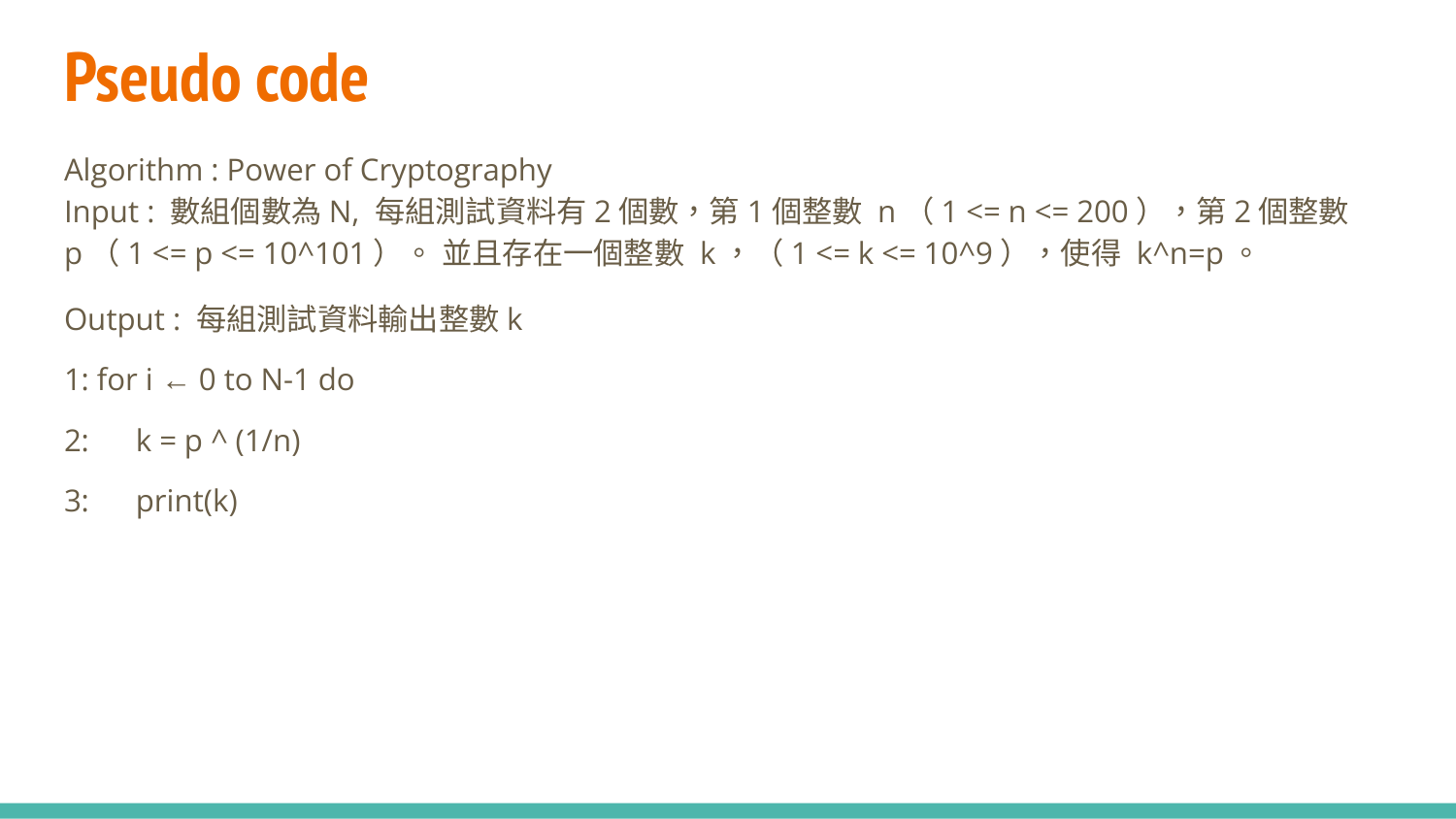

# Pseudo code
Algorithm : Power of Cryptography
Input : 數組個數為N, 每組測試資料有2個數，第1個整數 n（1 <= n <= 200），第2個整數 p（1 <= p <= 10^101）。 並且存在一個整數 k，（1 <= k <= 10^9），使得 k^n=p。
Output : 每組測試資料輸出整數k
1: for i ← 0 to N-1 do
2:      k = p ^ (1/n)
3:      print(k)